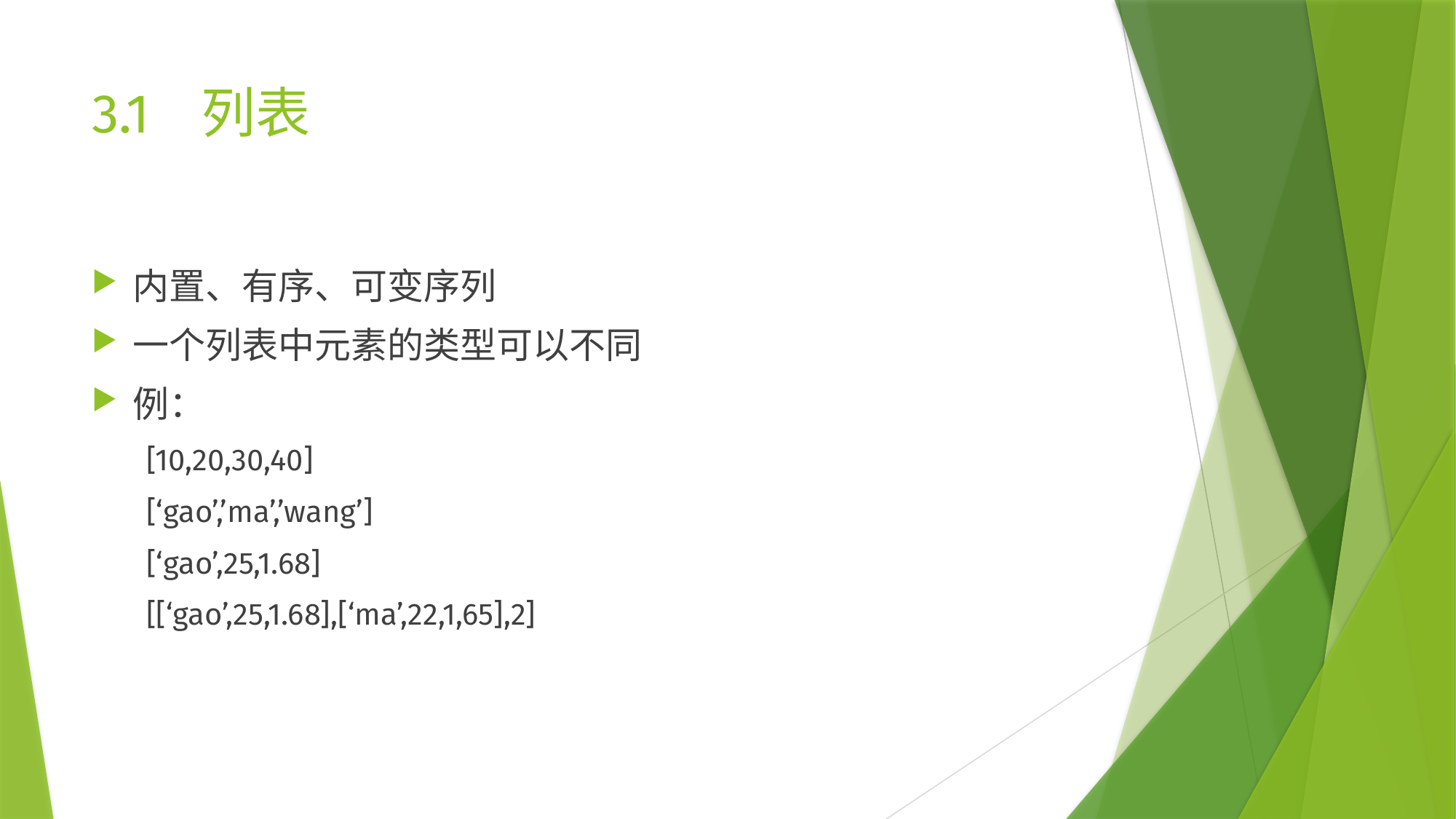

# 3.1	列表
内置、有序、可变序列
一个列表中元素的类型可以不同
例：
[10,20,30,40]
[‘gao’,’ma’,’wang’]
[‘gao’,25,1.68]
[[‘gao’,25,1.68],[‘ma’,22,1,65],2]